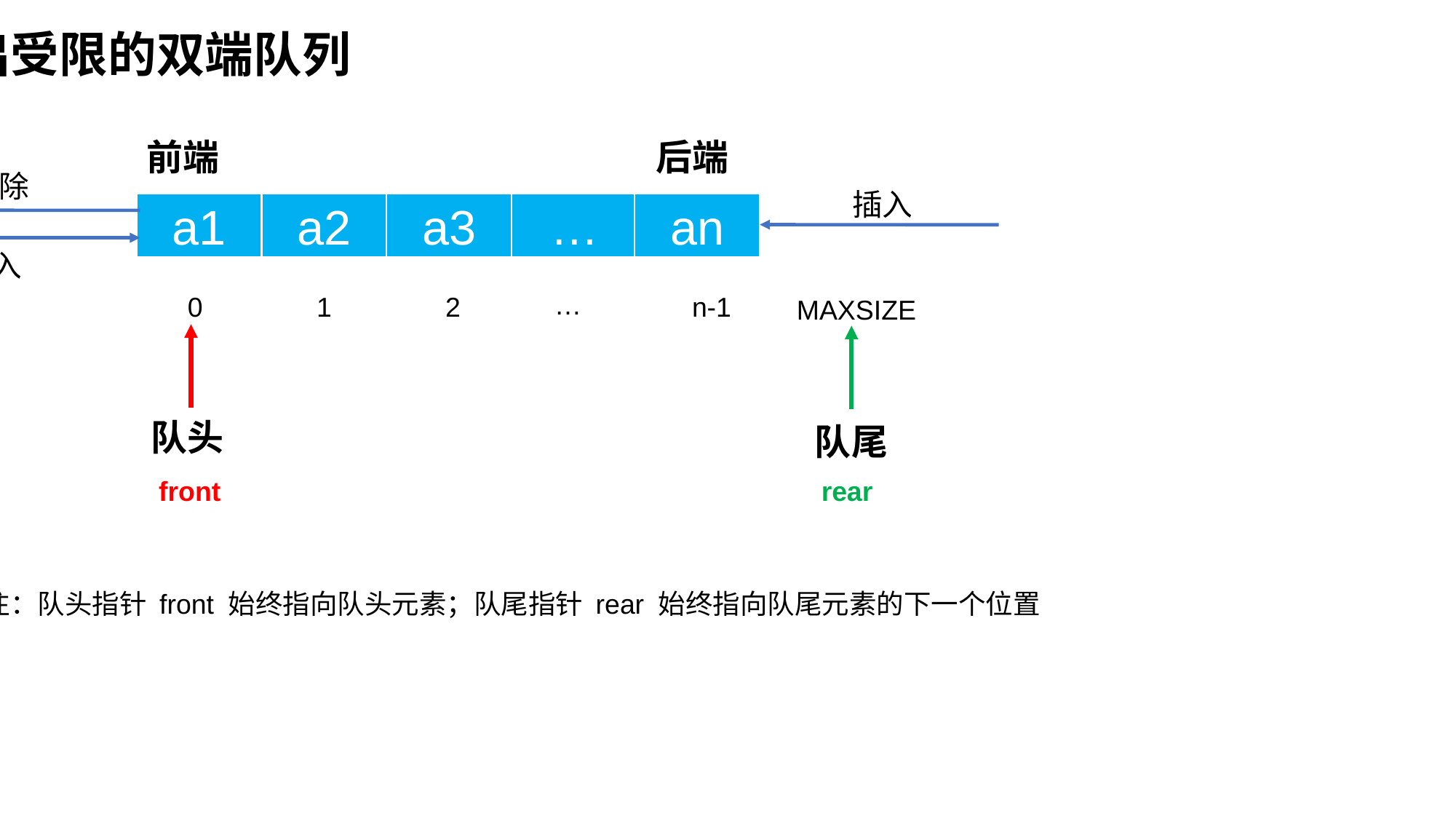

输出受限的双端队列
后端
前端
删除
插入
a1
a2
a3
…
an
插入
…
0
1
2
n-1
MAXSIZE
队头
队尾
front
rear
注：队头指针 front 始终指向队头元素；队尾指针 rear 始终指向队尾元素的下一个位置